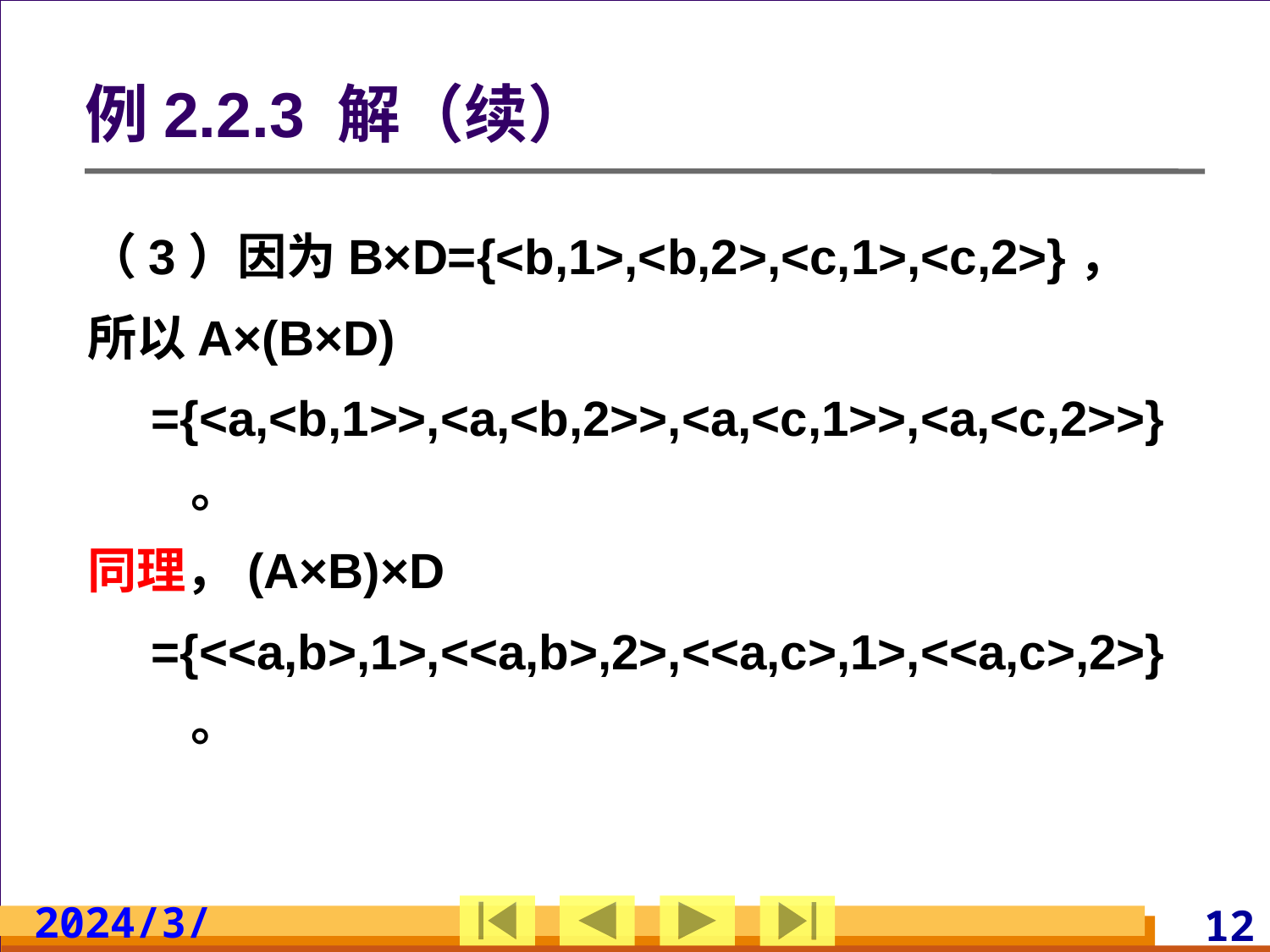

# 例2.2.3 解（续）
（3）因为B×D={<b,1>,<b,2>,<c,1>,<c,2>}，
所以A×(B×D)
={<a,<b,1>>,<a,<b,2>>,<a,<c,1>>,<a,<c,2>>}。
同理，(A×B)×D
={<<a,b>,1>,<<a,b>,2>,<<a,c>,1>,<<a,c>,2>}。
2024/3/10